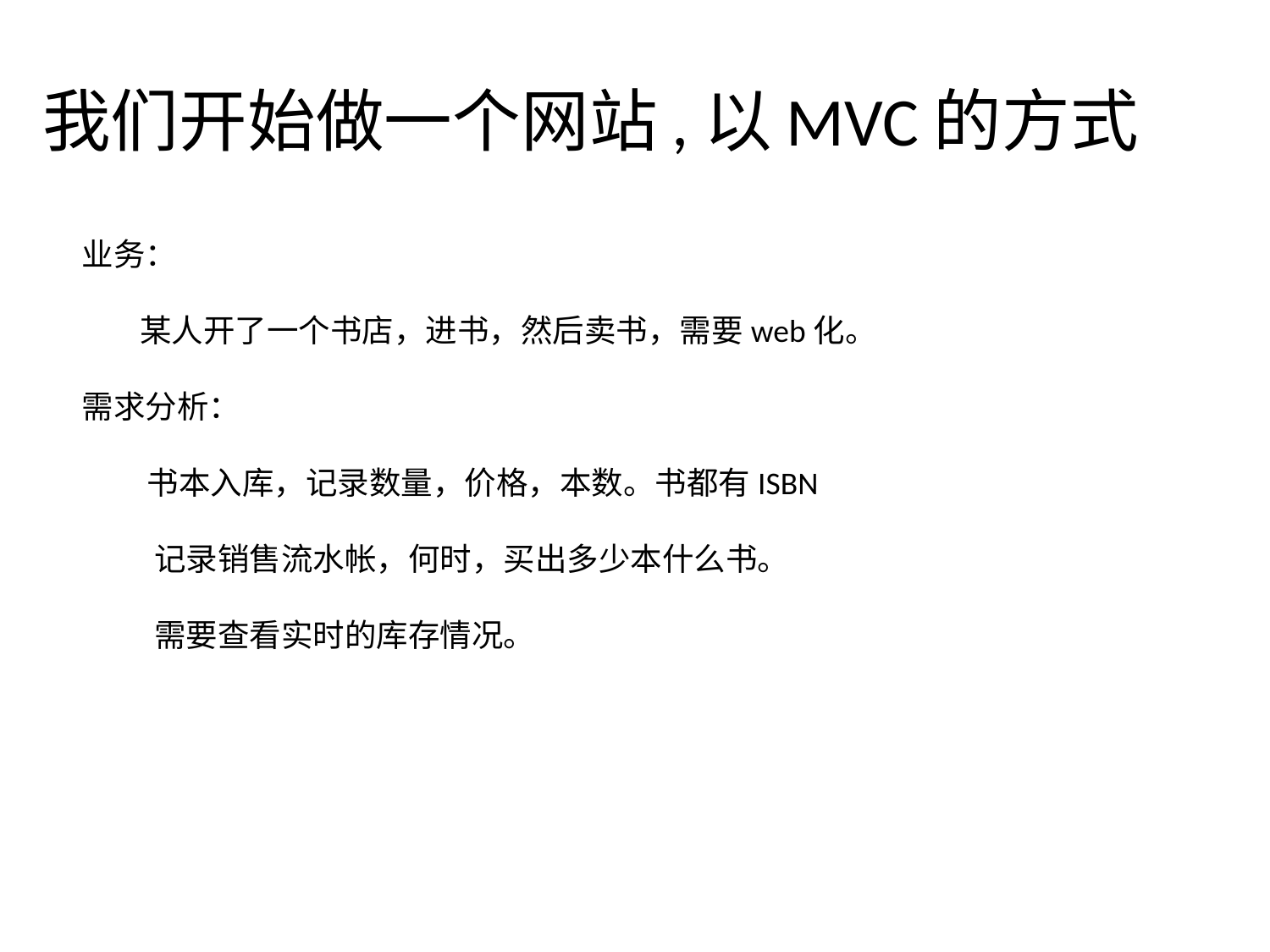

# 我们开始做一个网站,以MVC的方式
业务：

       某人开了一个书店，进书，然后卖书，需要web化。

需求分析：

        书本入库，记录数量，价格，本数。书都有ISBN

         记录销售流水帐，何时，买出多少本什么书。

         需要查看实时的库存情况。